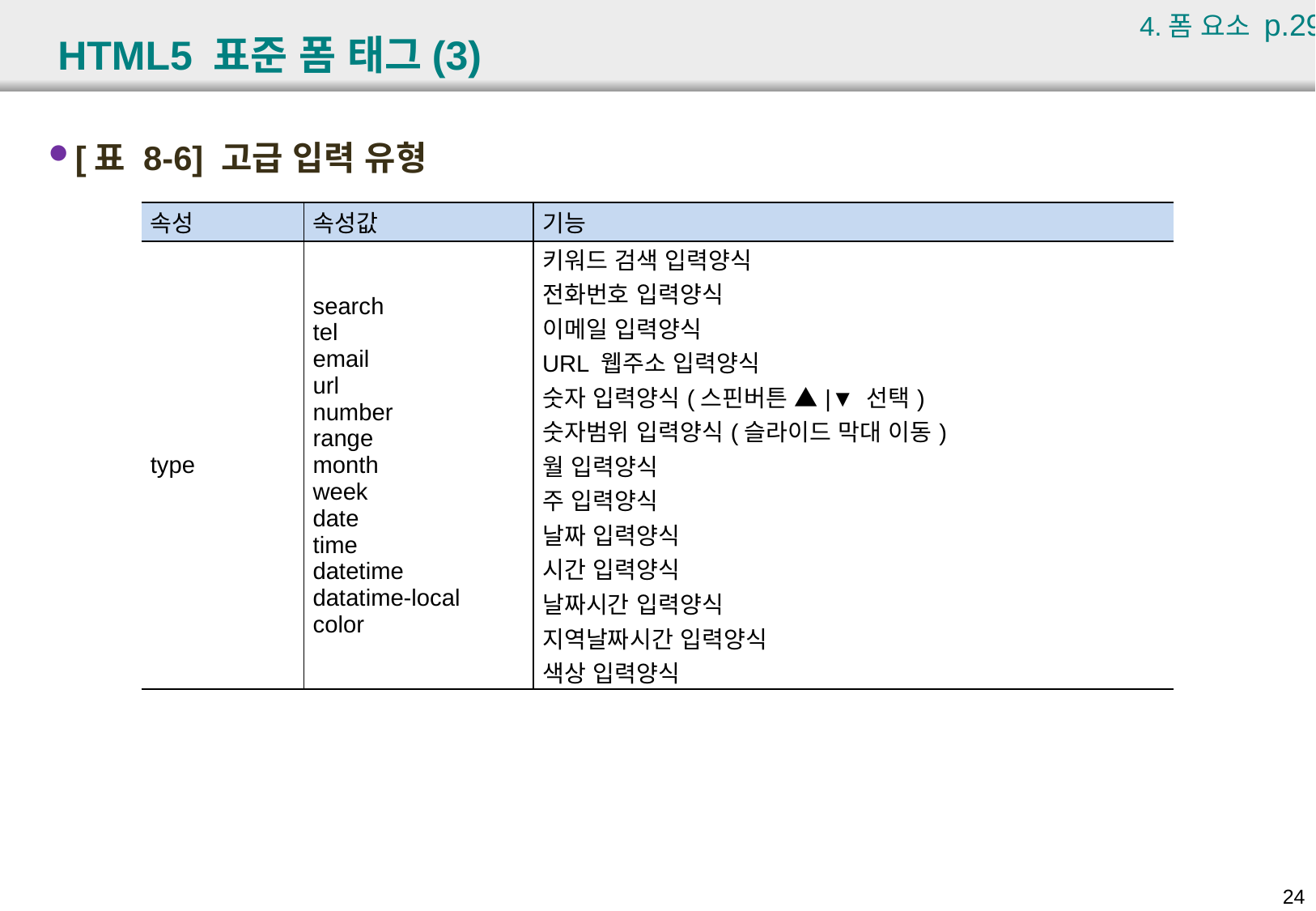

4.폼 요소 p.299
# HTML5 표준 폼 태그(3)
[표 8-6] 고급 입력 유형

| 속성 | 속성값 | 기능 |
| --- | --- | --- |
| type | search tel email url number range month week date time datetime datatime-local color | 키워드 검색 입력양식 전화번호 입력양식 이메일 입력양식 URL 웹주소 입력양식 숫자 입력양식(스핀버튼 ▲|▼ 선택) 숫자범위 입력양식(슬라이드 막대 이동) 월 입력양식 주 입력양식 날짜 입력양식 시간 입력양식 날짜시간 입력양식 지역날짜시간 입력양식 색상 입력양식 |